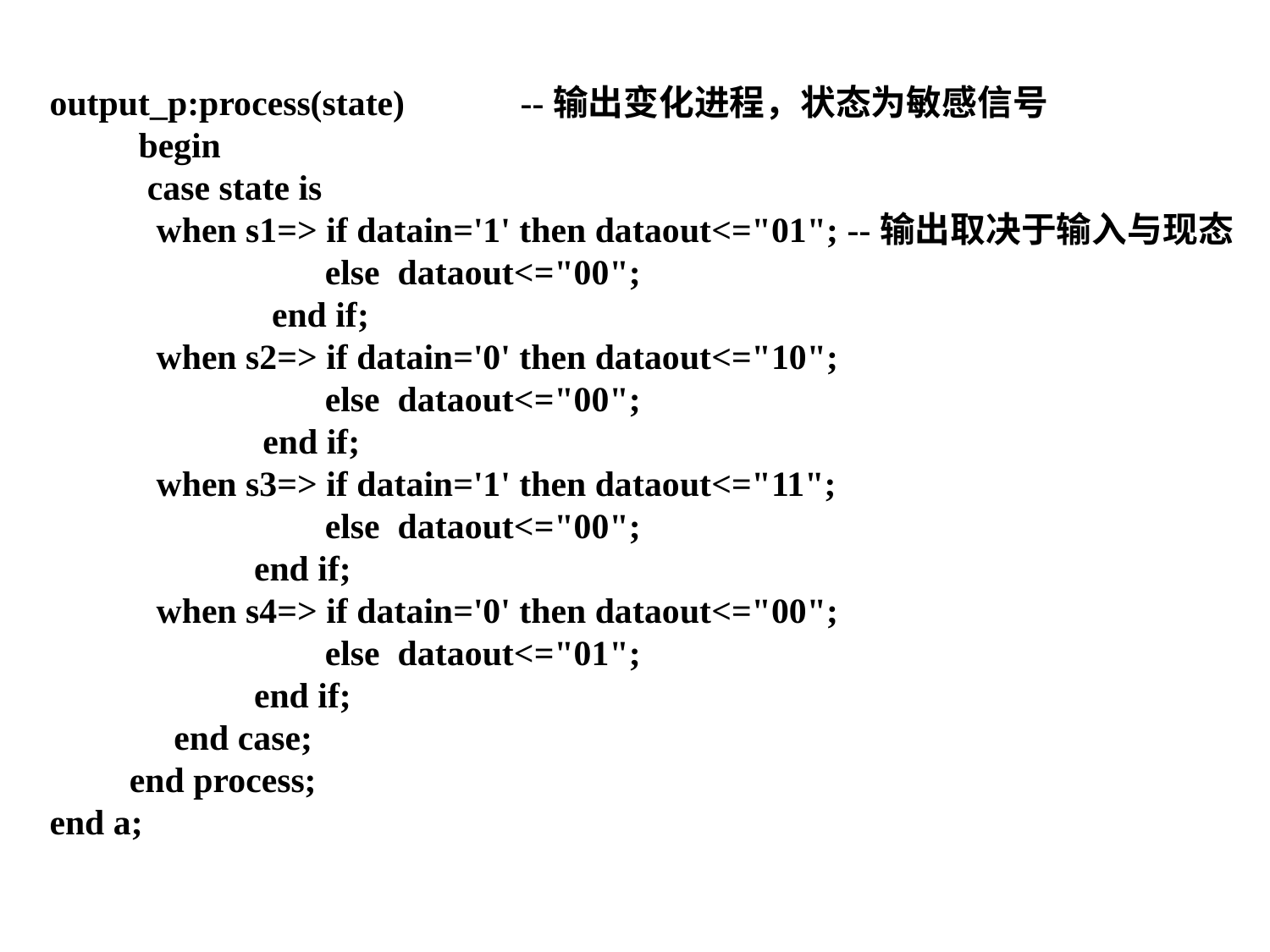

output_p:process(state)             --输出变化进程，状态为敏感信号
          begin
           case state is
            when s1=> if datain='1' then dataout<="01"; --输出取决于输入与现态
                               else  dataout<="00";
                         end if;
            when s2=> if datain='0' then dataout<="10";
                               else  dataout<="00";
                        end if;
            when s3=> if datain='1' then dataout<="11";
                               else  dataout<="00";
                       end if;
            when s4=> if datain='0' then dataout<="00";
                               else  dataout<="01";
                       end if;
              end case;
         end process;
end a;